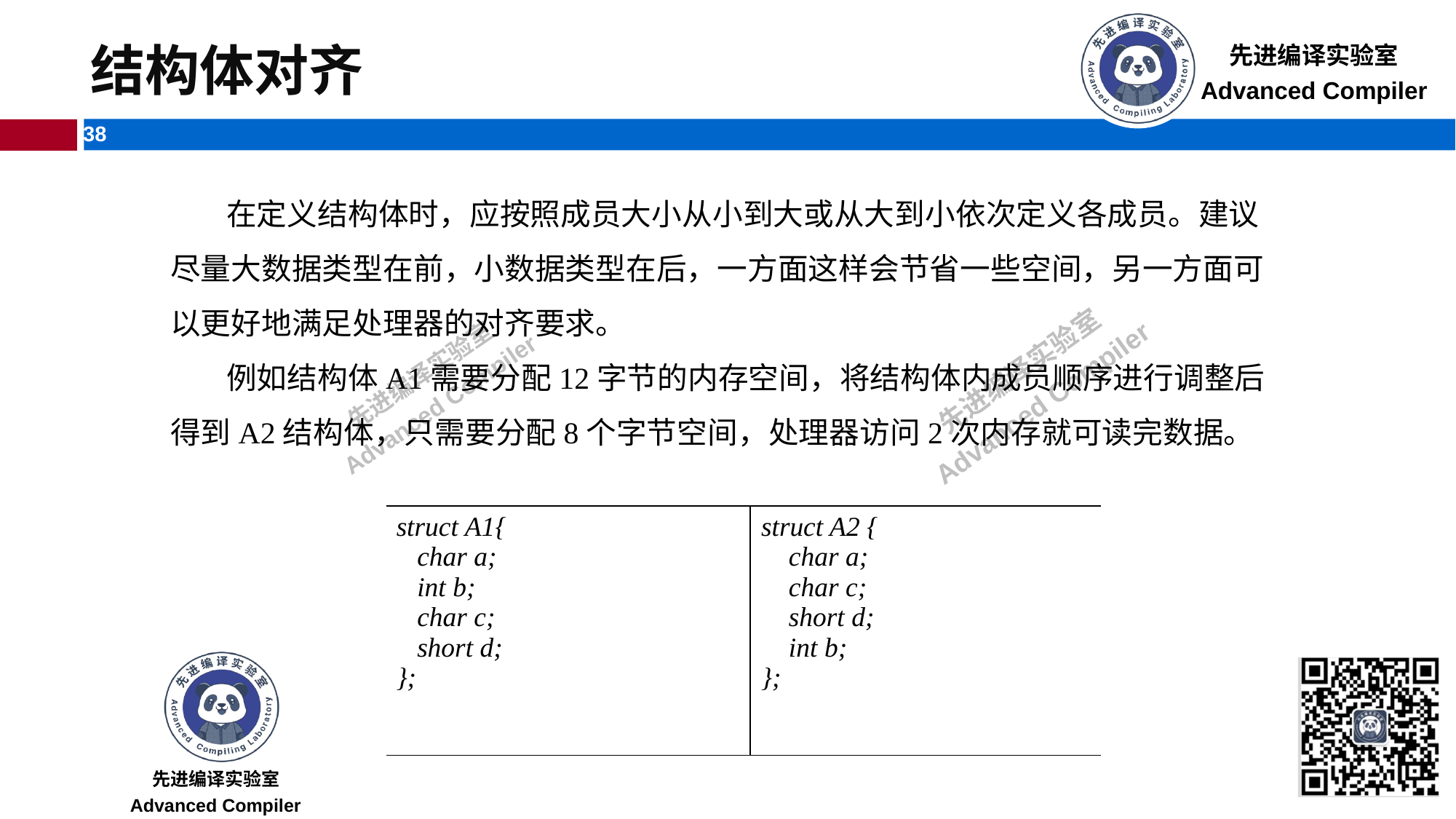

# 结构体对齐
     在定义结构体时，应按照成员大小从小到大或从大到小依次定义各成员。建议尽量大数据类型在前，小数据类型在后，一方面这样会节省一些空间，另一方面可以更好地满足处理器的对齐要求。
     例如结构体A1需要分配12字节的内存空间，将结构体内成员顺序进行调整后得到A2结构体，只需要分配8个字节空间，处理器访问2次内存就可读完数据。
| struct A1{ char a; int b; char c; short d; }; | struct A2 { char a; char c; short d; int b; }; |
| --- | --- |